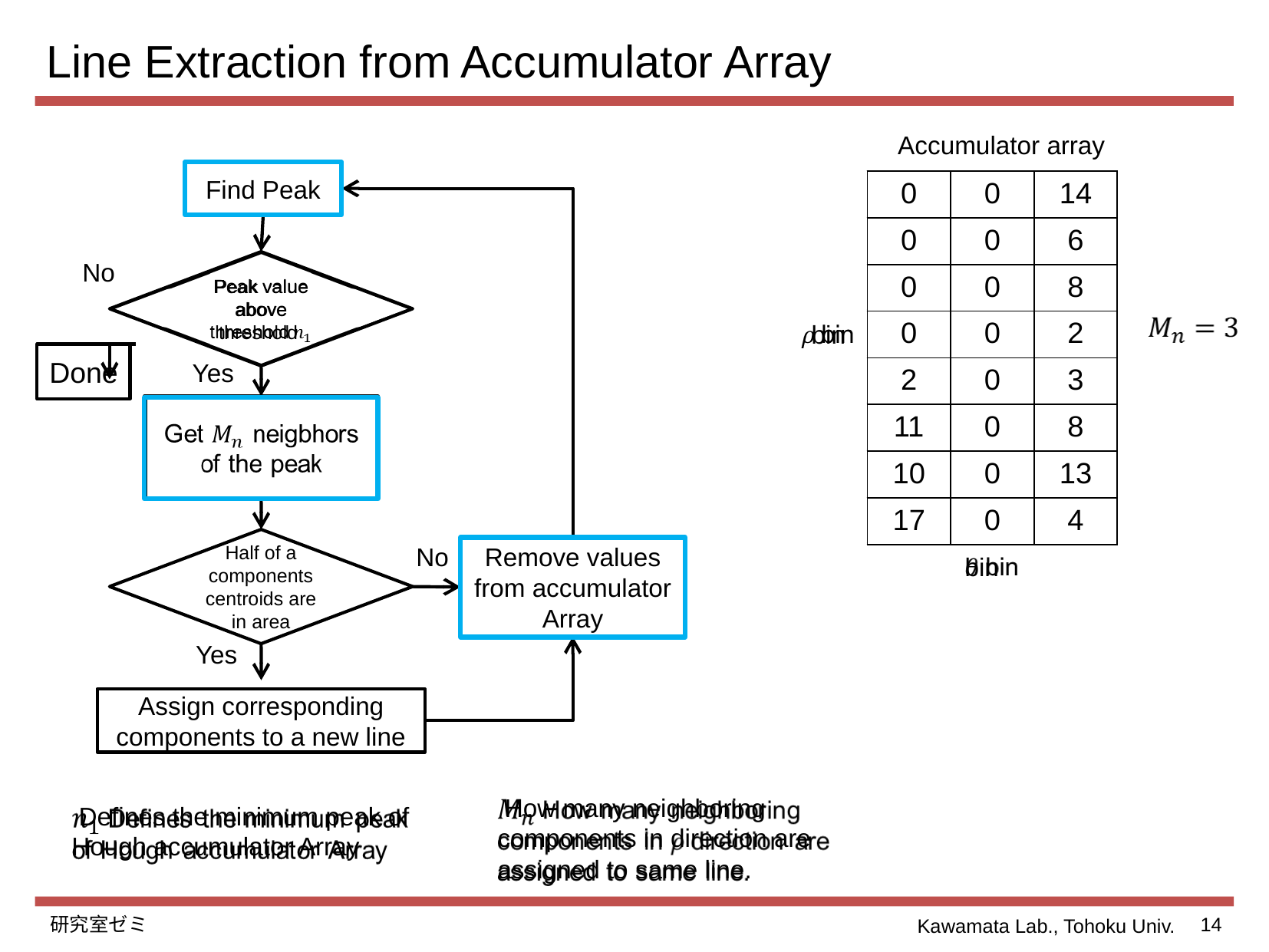

Line Extraction from Accumulator Array
Accumulator array

Find Peak
| 0 | 0 | 14 |
| --- | --- | --- |
| 0 | 2 | 6 |
| 0 | 7 | 8 |
| 0 | 44 | 2 |
| 2 | 8 | 3 |
| 11 | 1 | 8 |
| 10 | 0 | 13 |
| 17 | 0 | 4 |
| 0 | 0 | 14 |
| --- | --- | --- |
| 0 | 2 | 6 |
| 0 | 7 | 8 |
| 0 | 44 | 2 |
| 2 | 8 | 3 |
| 11 | 1 | 8 |
| 10 | 0 | 13 |
| 17 | 0 | 4 |
| 0 | 0 | 14 |
| --- | --- | --- |
| 0 | 2 | 6 |
| 0 | 7 | 8 |
| 0 | 44 | 2 |
| 2 | 8 | 3 |
| 11 | 1 | 8 |
| 10 | 0 | 13 |
| 17 | 0 | 4 |
| 0 | 0 | 14 |
| --- | --- | --- |
| 0 | 0 | 6 |
| 0 | 0 | 8 |
| 0 | 0 | 2 |
| 2 | 0 | 3 |
| 11 | 0 | 8 |
| 10 | 0 | 13 |
| 17 | 0 | 4 |

No
Peak value above threshold

bin
Done

Yes

Get  neigbhors of the peak

Half of a components centroids are in area
No

Remove values from accumulator Array
bin

Yes

Assign corresponding components to a new line
 How many neighboring components in direction are assigned to same line.

 Defines the minimum peak of Hough accumulator Array

研究室ゼミ
14